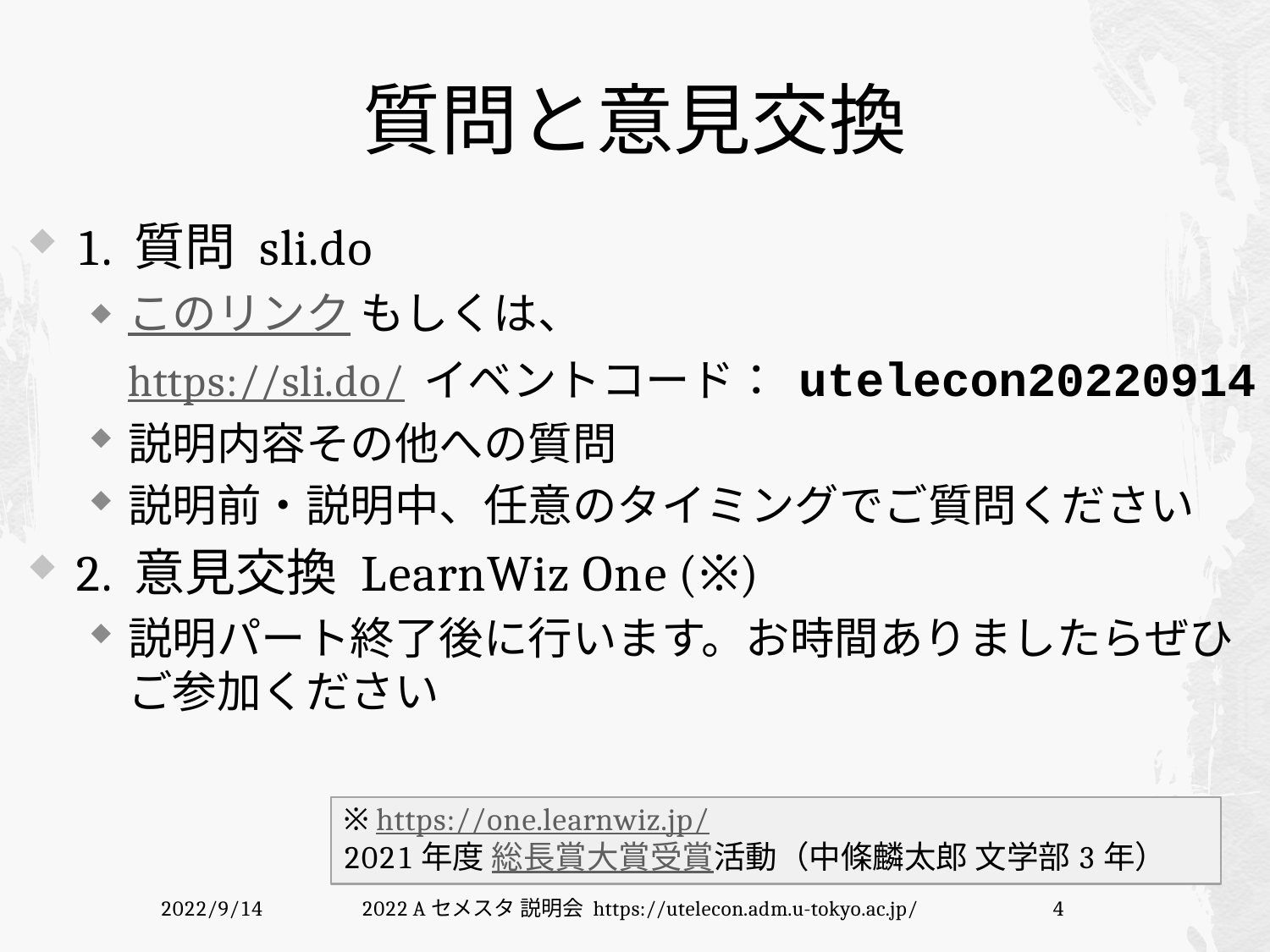

# 質問と意見交換
1. 質問 sli.do
このリンク もしくは、
https://sli.do/ イベントコード： utelecon20220914
説明内容その他への質問
説明前・説明中、任意のタイミングでご質問ください
2. 意見交換 LearnWiz One (※)
説明パート終了後に行います。お時間ありましたらぜひご参加ください
※ https://one.learnwiz.jp/
2021年度 総長賞大賞受賞活動（中條麟太郎 文学部3年）
2022/9/14
2022 Aセメスタ 説明会 https://utelecon.adm.u-tokyo.ac.jp/
4